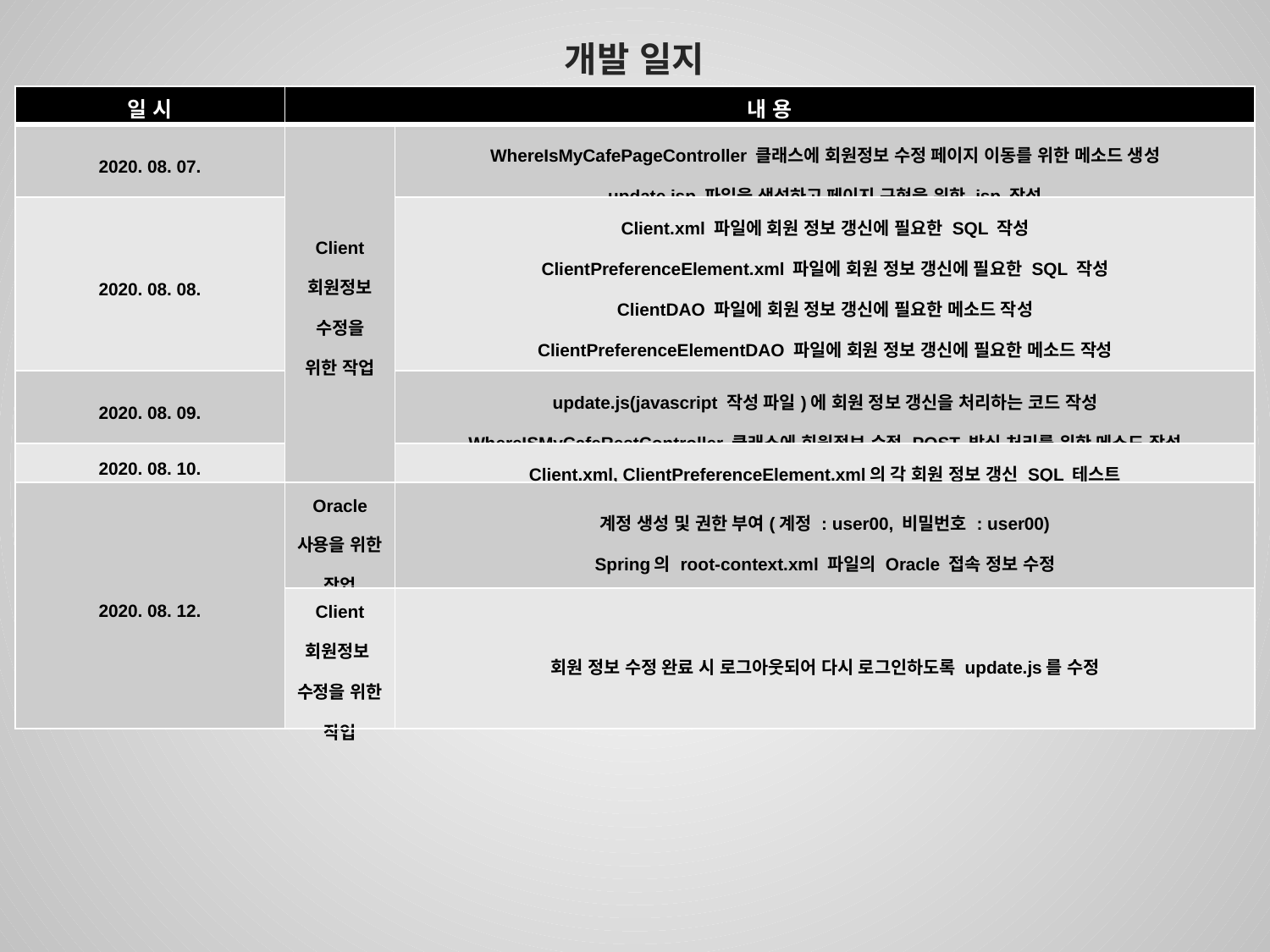

개발 일지
| 일 시 | 내 용 |  |
| --- | --- | --- |
| 2020. 08. 07. | Client 회원정보 수정을 위한 작업 | WhereIsMyCafePageController 클래스에 회원정보 수정 페이지 이동를 위한 메소드 생성 update.jsp 파일을 생성하고 페이지 구현을 위한 jsp 작성 |
| 2020. 08. 08. |  | Client.xml 파일에 회원 정보 갱신에 필요한 SQL 작성 ClientPreferenceElement.xml 파일에 회원 정보 갱신에 필요한 SQL 작성 ClientDAO 파일에 회원 정보 갱신에 필요한 메소드 작성 ClientPreferenceElementDAO 파일에 회원 정보 갱신에 필요한 메소드 작성 ClientService, clientServiceImpl 파일에 회원 정보 갱신에 필요한 메소드 작성 |
| 2020. 08. 09. |  | update.js(javascript 작성 파일)에 회원 정보 갱신을 처리하는 코드 작성 WhereISMyCafeRestController 클래스에 회원정보 수정 POST 방식 처리를 위한 메소드 작성 |
| 2020. 08. 10. |  | Client.xml, ClientPreferenceElement.xml의 각 회원 정보 갱신 SQL 테스트 |
| 2020. 08. 12. | Oracle 사용을 위한 작업 | 계정 생성 및 권한 부여(계정 : user00, 비밀번호 : user00) Spring의 root-context.xml 파일의 Oracle 접속 정보 수정 |
|  | Client 회원정보 수정을 위한 작업 | 회원 정보 수정 완료 시 로그아웃되어 다시 로그인하도록 update.js를 수정 |